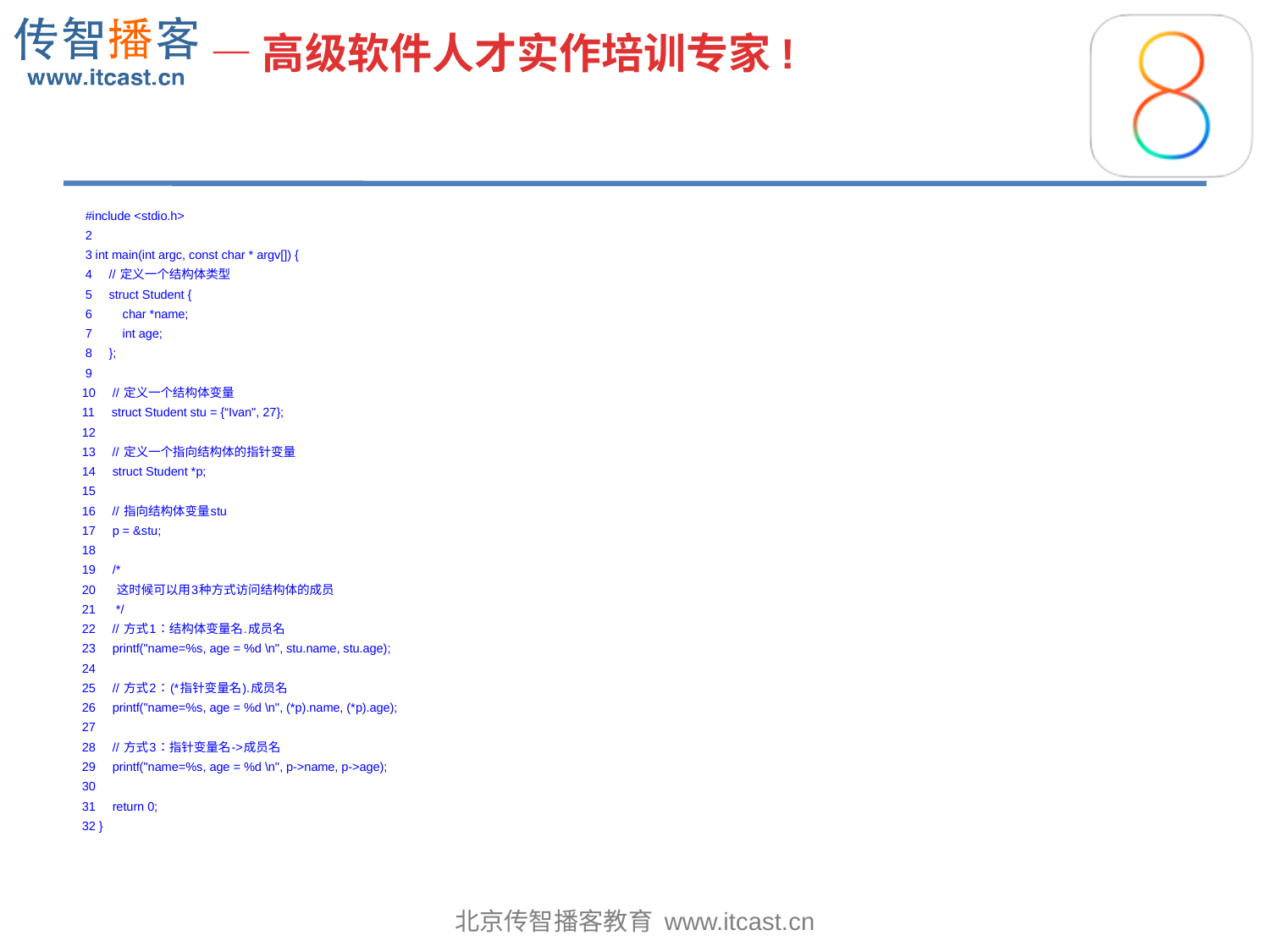

#
 #include <stdio.h>
 2
 3 int main(int argc, const char * argv[]) {
 4     // 定义一个结构体类型
 5     struct Student {
 6         char *name;
 7         int age;
 8     };
 9
10     // 定义一个结构体变量
11     struct Student stu = {“Ivan", 27};
12
13     // 定义一个指向结构体的指针变量
14     struct Student *p;
15
16     // 指向结构体变量stu
17     p = &stu;
18
19     /*
20      这时候可以用3种方式访问结构体的成员
21      */
22     // 方式1：结构体变量名.成员名
23     printf("name=%s, age = %d \n", stu.name, stu.age);
24
25     // 方式2：(*指针变量名).成员名
26     printf("name=%s, age = %d \n", (*p).name, (*p).age);
27
28     // 方式3：指针变量名->成员名
29     printf("name=%s, age = %d \n", p->name, p->age);
30
31     return 0;
32 }